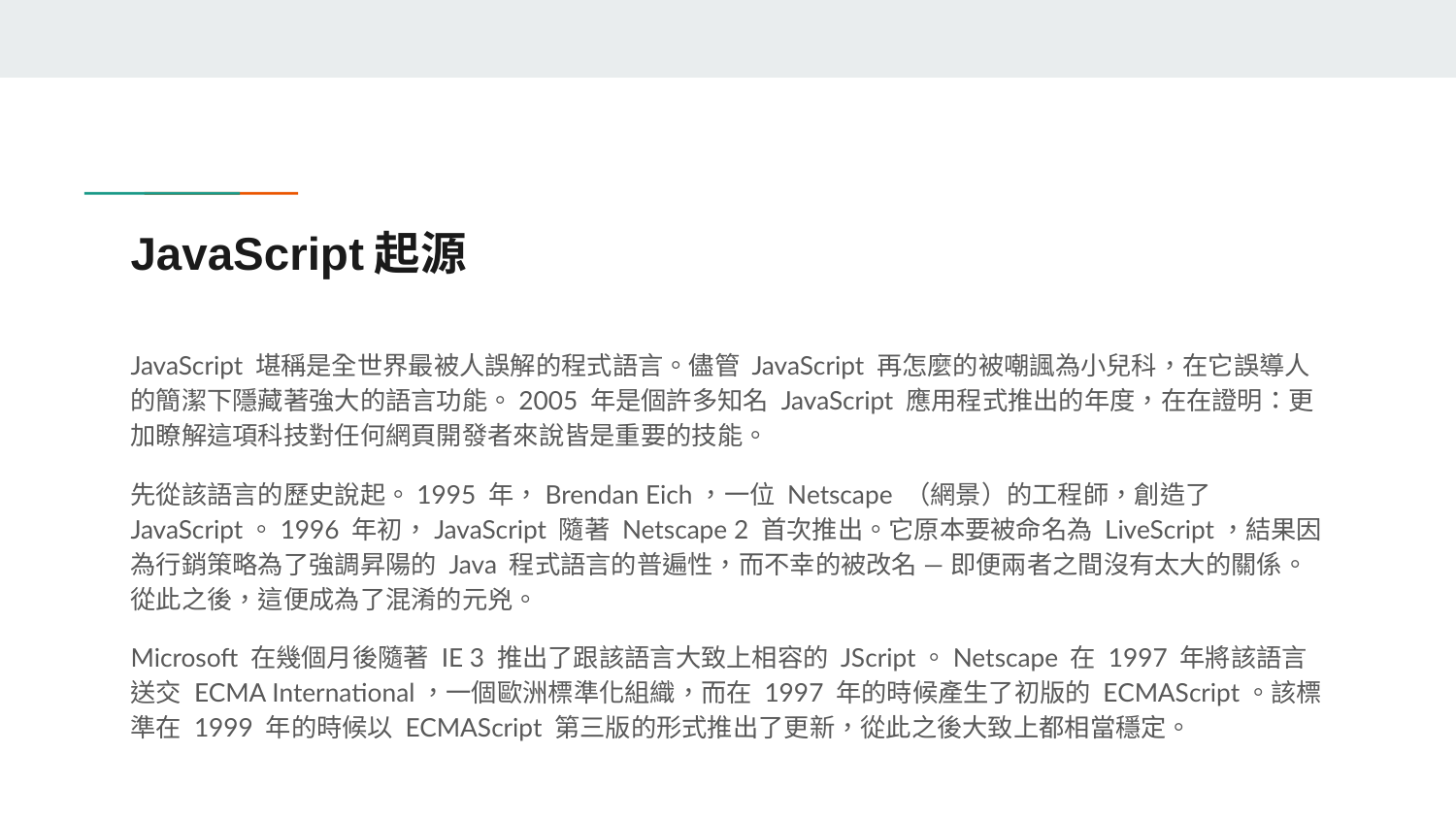

# JavaScript起源
JavaScript 堪稱是全世界最被人誤解的程式語言。儘管 JavaScript 再怎麼的被嘲諷為小兒科，在它誤導人的簡潔下隱藏著強大的語言功能。2005 年是個許多知名 JavaScript 應用程式推出的年度，在在證明：更加瞭解這項科技對任何網頁開發者來說皆是重要的技能。
先從該語言的歷史說起。1995 年，Brendan Eich，一位 Netscape （網景）的工程師，創造了 JavaScript。1996 年初，JavaScript 隨著 Netscape 2 首次推出。它原本要被命名為 LiveScript，結果因為行銷策略為了強調昇陽的 Java 程式語言的普遍性，而不幸的被改名 — 即便兩者之間沒有太大的關係。從此之後，這便成為了混淆的元兇。
Microsoft 在幾個月後隨著 IE 3 推出了跟該語言大致上相容的 JScript。Netscape 在 1997 年將該語言送交 ECMA International，一個歐洲標準化組織，而在 1997 年的時候產生了初版的 ECMAScript。該標準在 1999 年的時候以 ECMAScript 第三版的形式推出了更新，從此之後大致上都相當穩定。